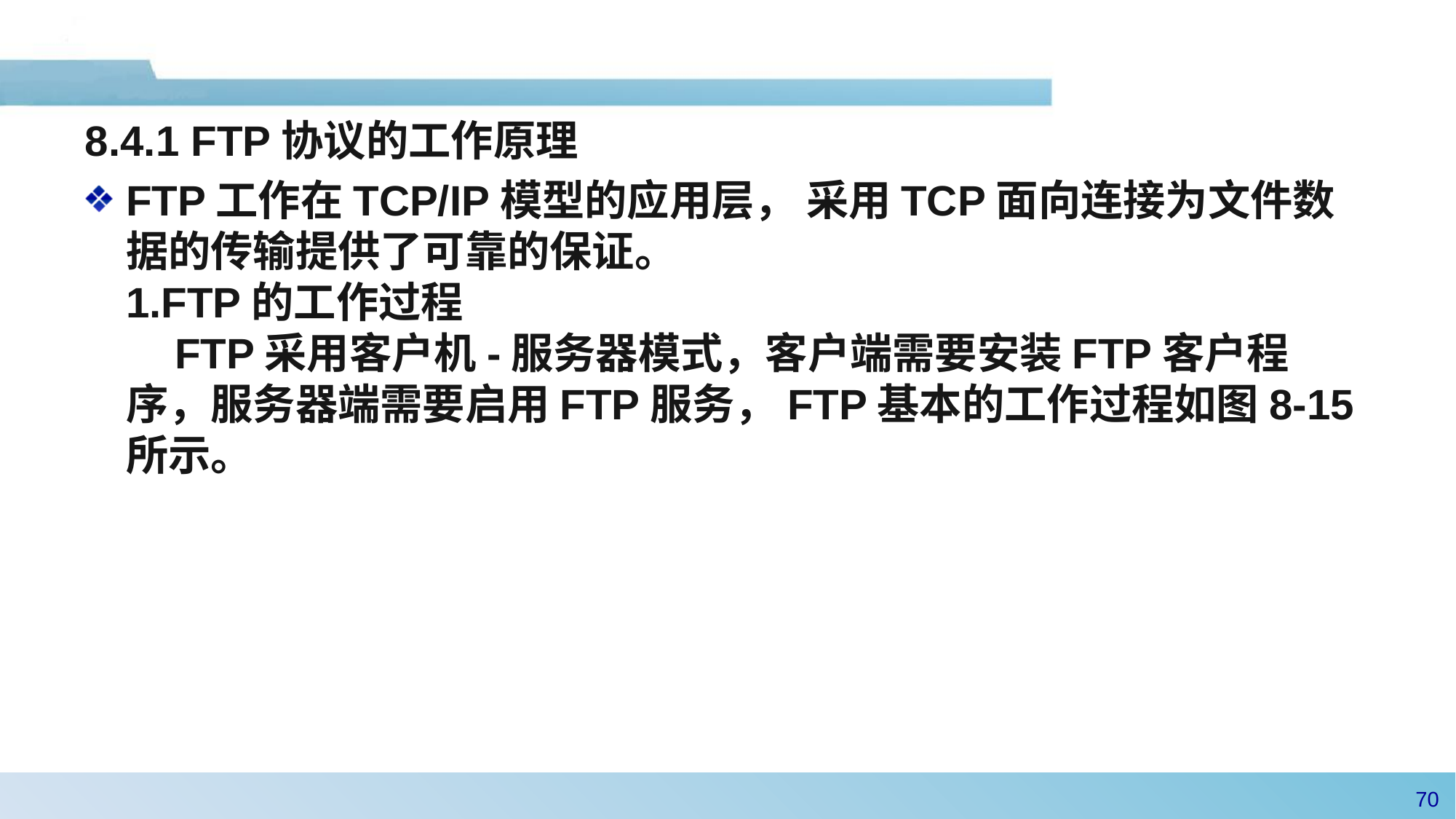

#
8.4.1 FTP协议的工作原理
FTP工作在TCP/IP模型的应用层， 采用TCP面向连接为文件数据的传输提供了可靠的保证。
1.FTP的工作过程
    FTP采用客户机-服务器模式，客户端需要安装FTP客户程序，服务器端需要启用FTP服务，FTP基本的工作过程如图8-15所示。
70